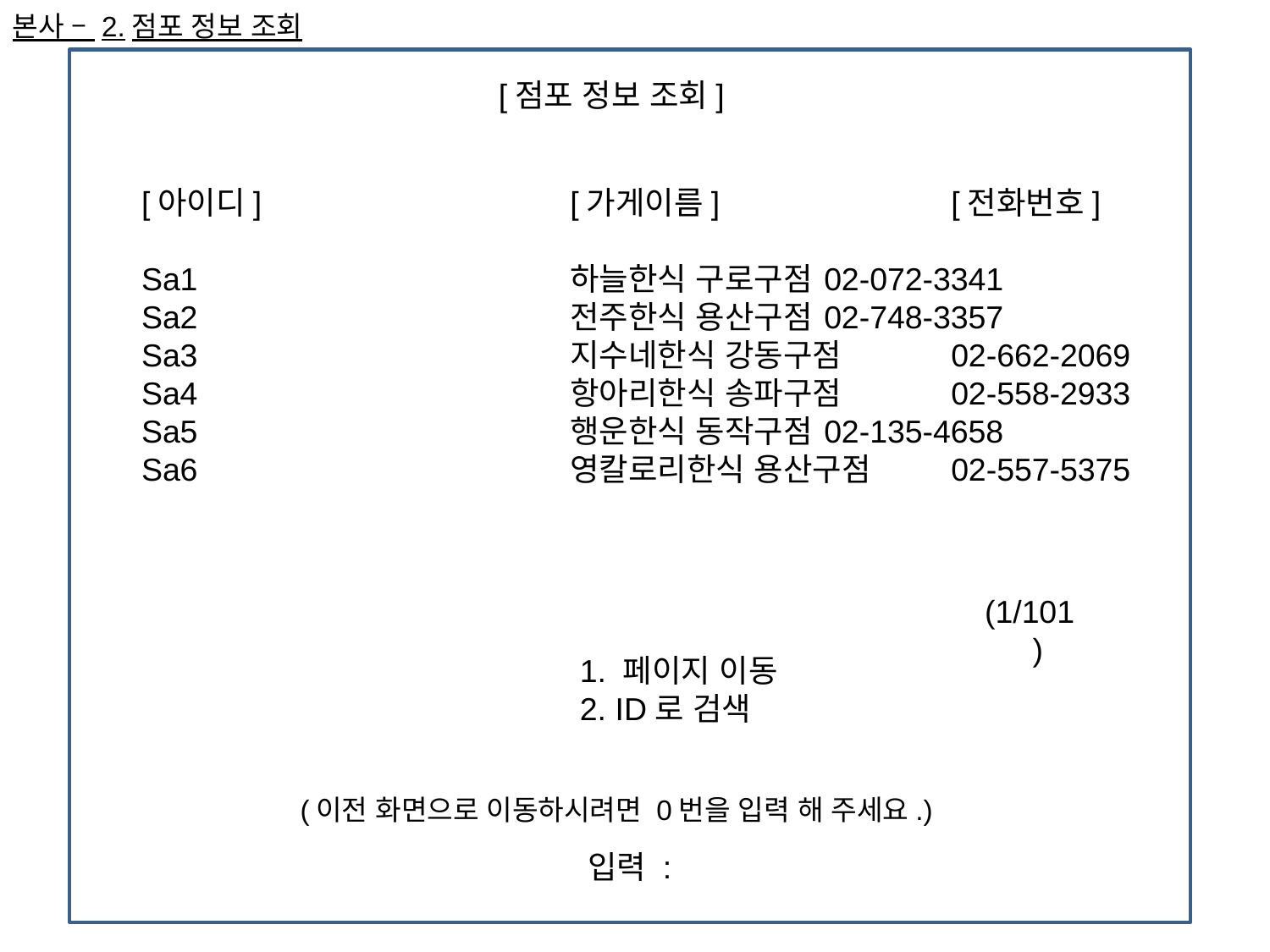

본사 – 2.점포 정보 조회

[점포 정보 조회]
[아이디]			[가게이름]		[전화번호]

Sa1			하늘한식 구로구점	02-072-3341
Sa2			전주한식 용산구점	02-748-3357
Sa3			지수네한식 강동구점	02-662-2069
Sa4			항아리한식 송파구점	02-558-2933
Sa5			행운한식 동작구점	02-135-4658
Sa6			영칼로리한식 용산구점	02-557-5375
(1/101)
				1. 페이지 이동
				2. ID로 검색
(이전 화면으로 이동하시려면 0번을 입력 해 주세요.)
입력 :